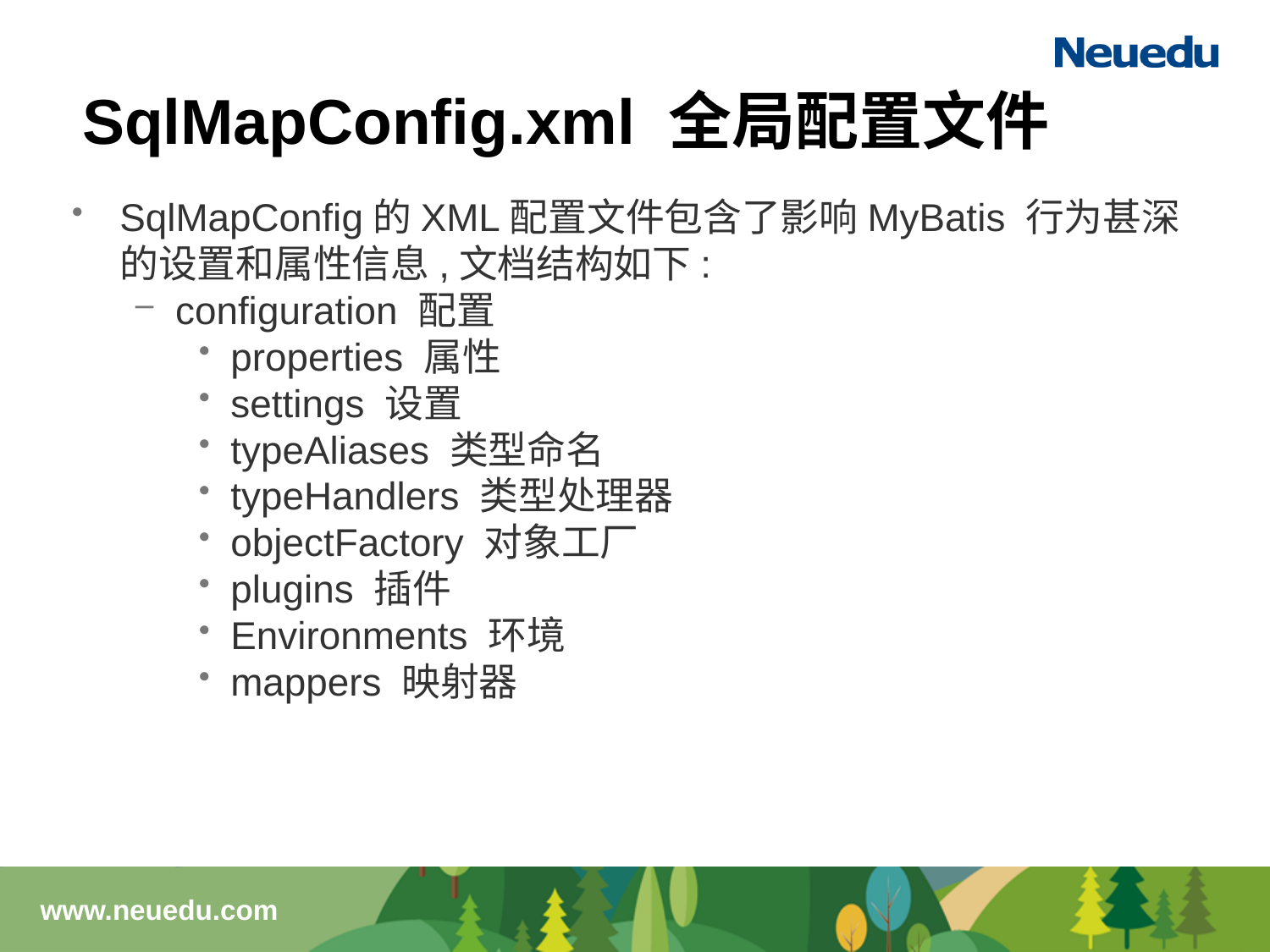

# SqlMapConfig.xml 全局配置文件
SqlMapConfig的XML配置文件包含了影响MyBatis 行为甚深的设置和属性信息,文档结构如下:
configuration 配置
properties 属性
settings 设置
typeAliases 类型命名
typeHandlers 类型处理器
objectFactory 对象工厂
plugins 插件
Environments 环境
mappers 映射器